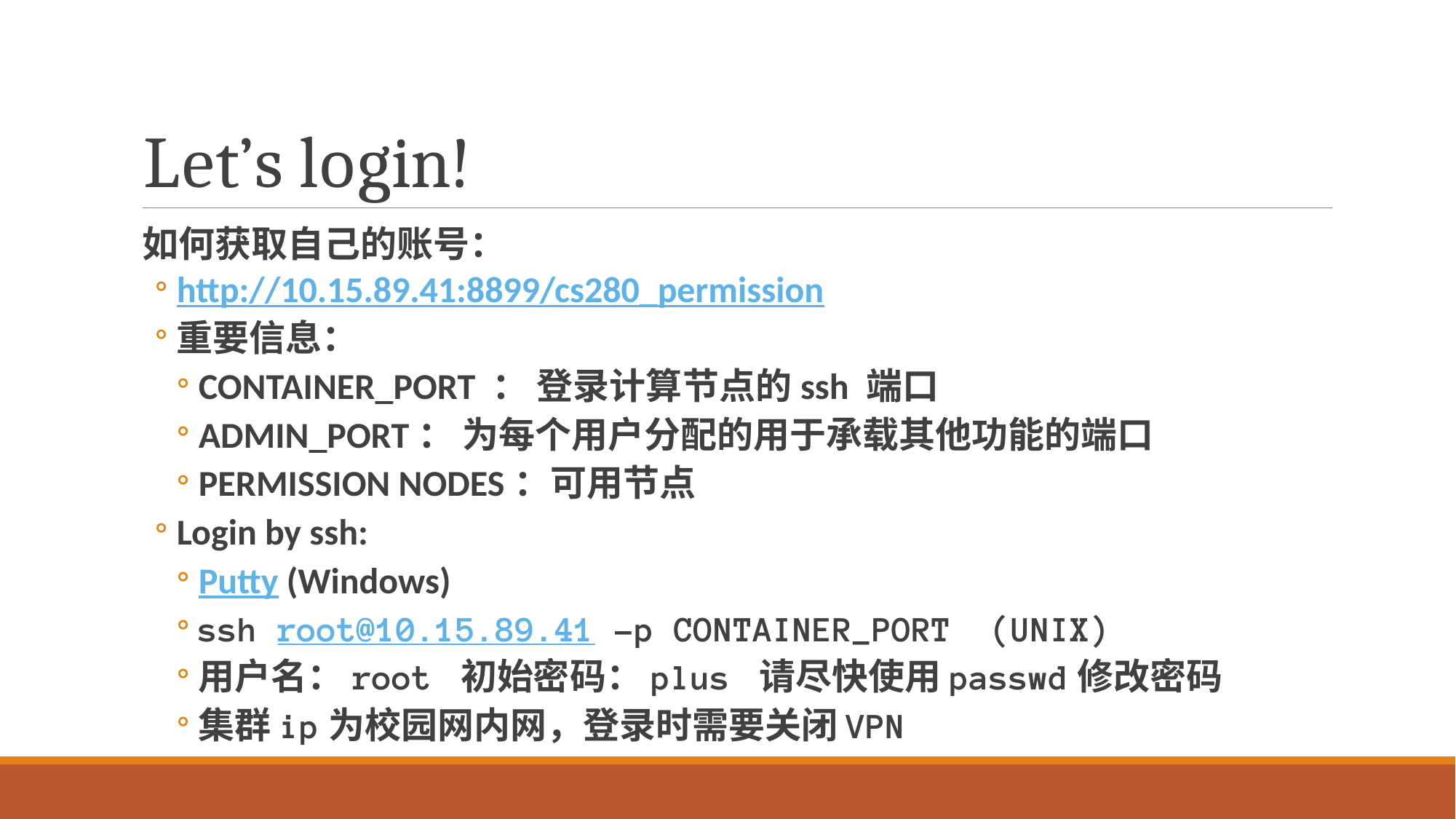

# Let’s login!
如何获取自己的账号：
http://10.15.89.41:8899/cs280_permission
重要信息：
CONTAINER_PORT ： 登录计算节点的ssh 端口
ADMIN_PORT： 为每个用户分配的用于承载其他功能的端口
PERMISSION NODES：可用节点
Login by ssh:
Putty (Windows)
ssh root@10.15.89.41 -p CONTAINER_PORT  (UNIX)
用户名：root 初始密码：plus 请尽快使用passwd修改密码
集群ip为校园网内网，登录时需要关闭VPN